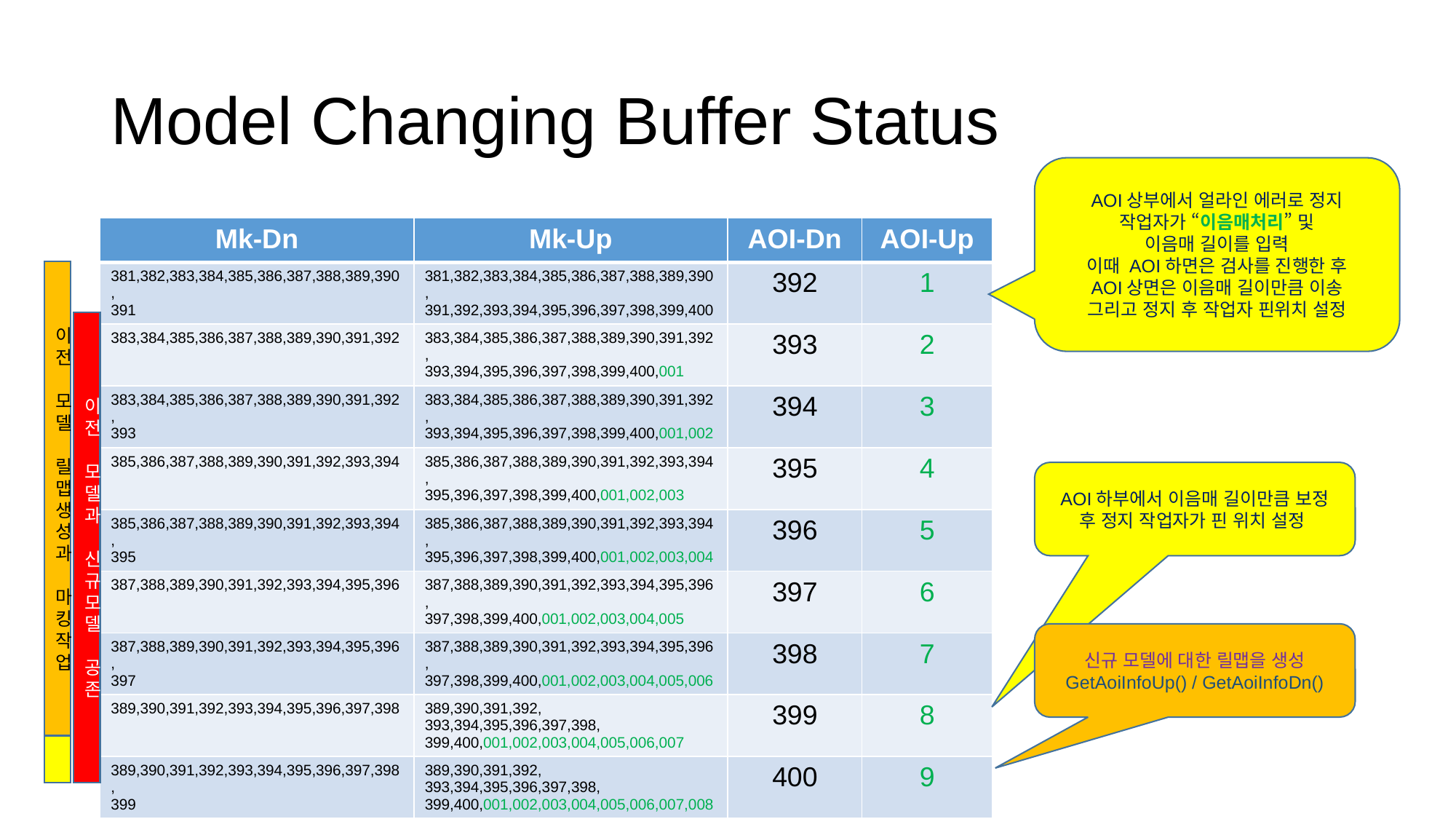

# Model Changing Buffer Status
AOI상부에서 얼라인 에러로 정지
작업자가 “이음매처리” 및
이음매 길이를 입력
이때 AOI하면은 검사를 진행한 후
AOI상면은 이음매 길이만큼 이송
그리고 정지 후 작업자 핀위치 설정
| Mk-Dn | Mk-Up | AOI-Dn | AOI-Up |
| --- | --- | --- | --- |
| 381,382,383,384,385,386,387,388,389,390, 391 | 381,382,383,384,385,386,387,388,389,390, 391,392,393,394,395,396,397,398,399,400 | 392 | 1 |
| 383,384,385,386,387,388,389,390,391,392 | 383,384,385,386,387,388,389,390,391,392, 393,394,395,396,397,398,399,400,001 | 393 | 2 |
| 383,384,385,386,387,388,389,390,391,392, 393 | 383,384,385,386,387,388,389,390,391,392, 393,394,395,396,397,398,399,400,001,002 | 394 | 3 |
| 385,386,387,388,389,390,391,392,393,394 | 385,386,387,388,389,390,391,392,393,394, 395,396,397,398,399,400,001,002,003 | 395 | 4 |
| 385,386,387,388,389,390,391,392,393,394, 395 | 385,386,387,388,389,390,391,392,393,394, 395,396,397,398,399,400,001,002,003,004 | 396 | 5 |
| 387,388,389,390,391,392,393,394,395,396 | 387,388,389,390,391,392,393,394,395,396, 397,398,399,400,001,002,003,004,005 | 397 | 6 |
| 387,388,389,390,391,392,393,394,395,396, 397 | 387,388,389,390,391,392,393,394,395,396, 397,398,399,400,001,002,003,004,005,006 | 398 | 7 |
| 389,390,391,392,393,394,395,396,397,398 | 389,390,391,392, 393,394,395,396,397,398, 399,400,001,002,003,004,005,006,007 | 399 | 8 |
| 389,390,391,392,393,394,395,396,397,398, 399 | 389,390,391,392, 393,394,395,396,397,398, 399,400,001,002,003,004,005,006,007,008 | 400 | 9 |
| 391,392,393,394,395,396,397,398,399,400 | 391,392, 393,394,395,396,397,398,399,400, 001,002,003,004,005,006,007,008,009 | 1 | 10 |
| 391,392,393,394,395,396,397,398,399,400, 001 | 391,392, 393,394,395,396,397,398,399,400, 001,002,003,004,005,006,007,008,009,010 | 2 | 11 |
이전 모델

릴맵생성
과

마킹작업
이전 모델과
 신규모델

공존
AOI하부에서 이음매 길이만큼 보정
후 정지 작업자가 핀 위치 설정
신규 모델에 대한 릴맵을 생성
GetAoiInfoUp() / GetAoiInfoDn()